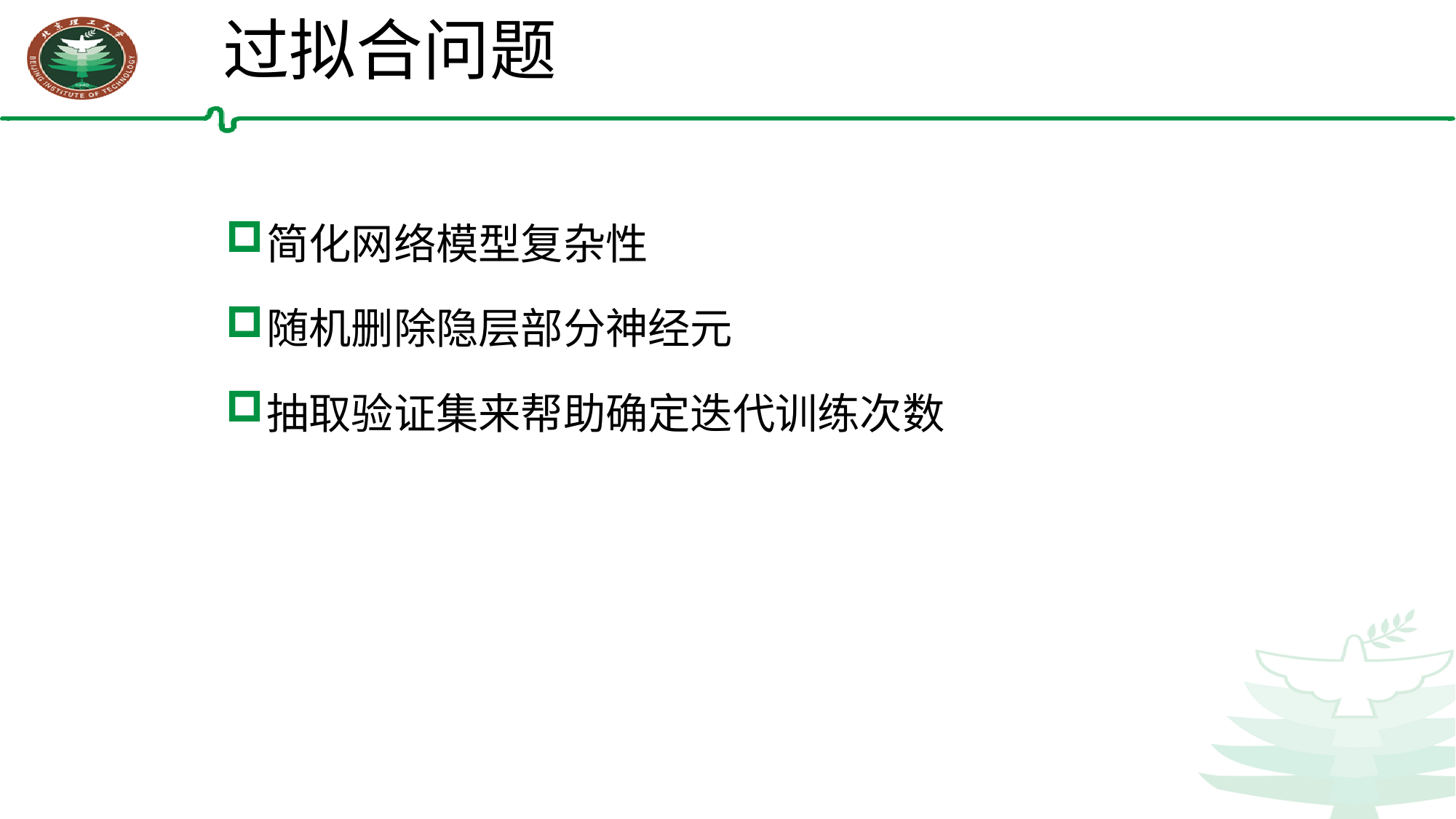

过拟合问题
简化网络模型复杂性
随机删除隐层部分神经元
抽取验证集来帮助确定迭代训练次数